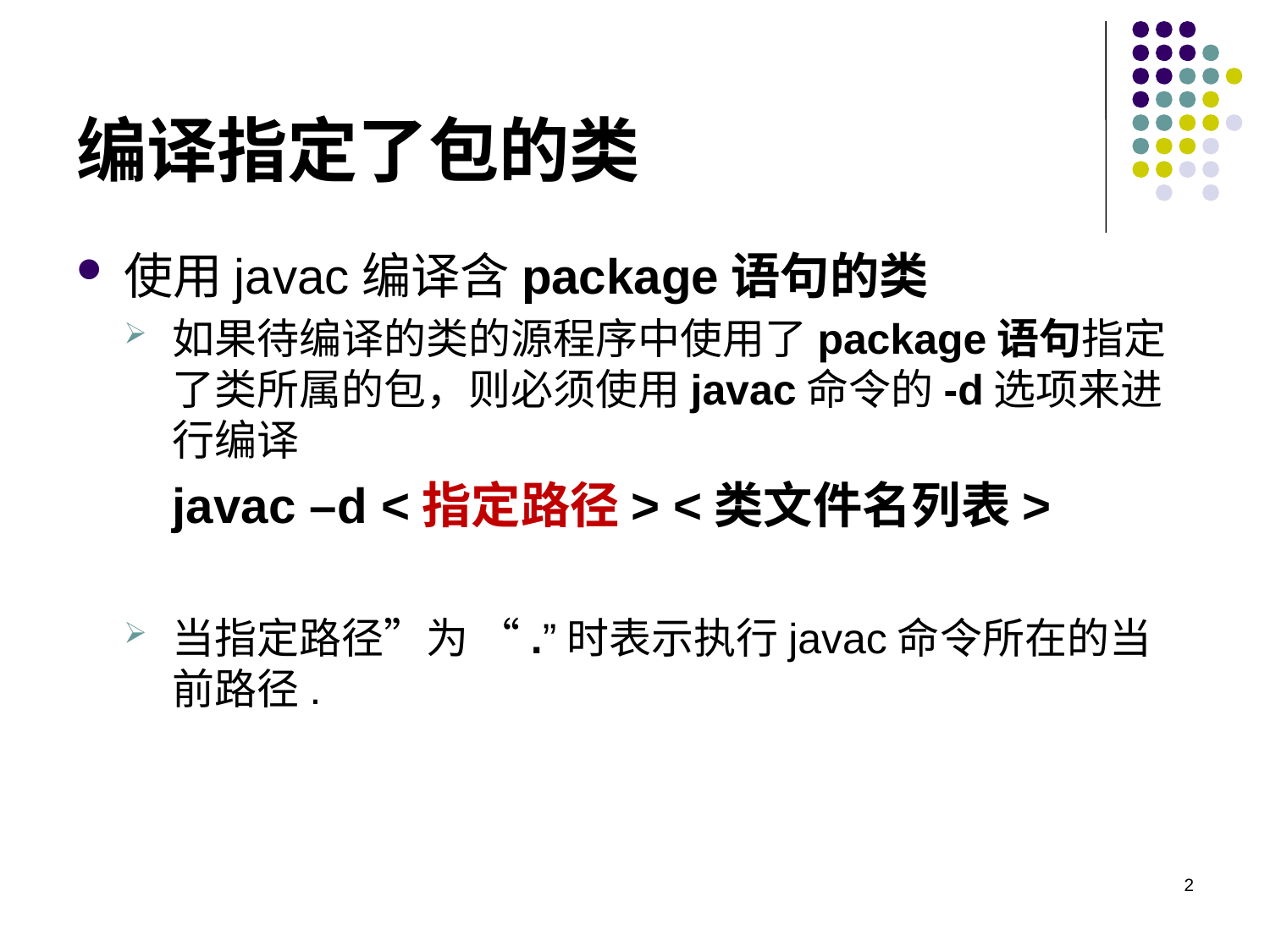

# 编译指定了包的类
使用javac编译含package语句的类
如果待编译的类的源程序中使用了package语句指定了类所属的包，则必须使用javac命令的-d选项来进行编译
       javac –d <指定路径> <类文件名列表>

当指定路径”为 “.”时表示执行javac命令所在的当前路径.
2